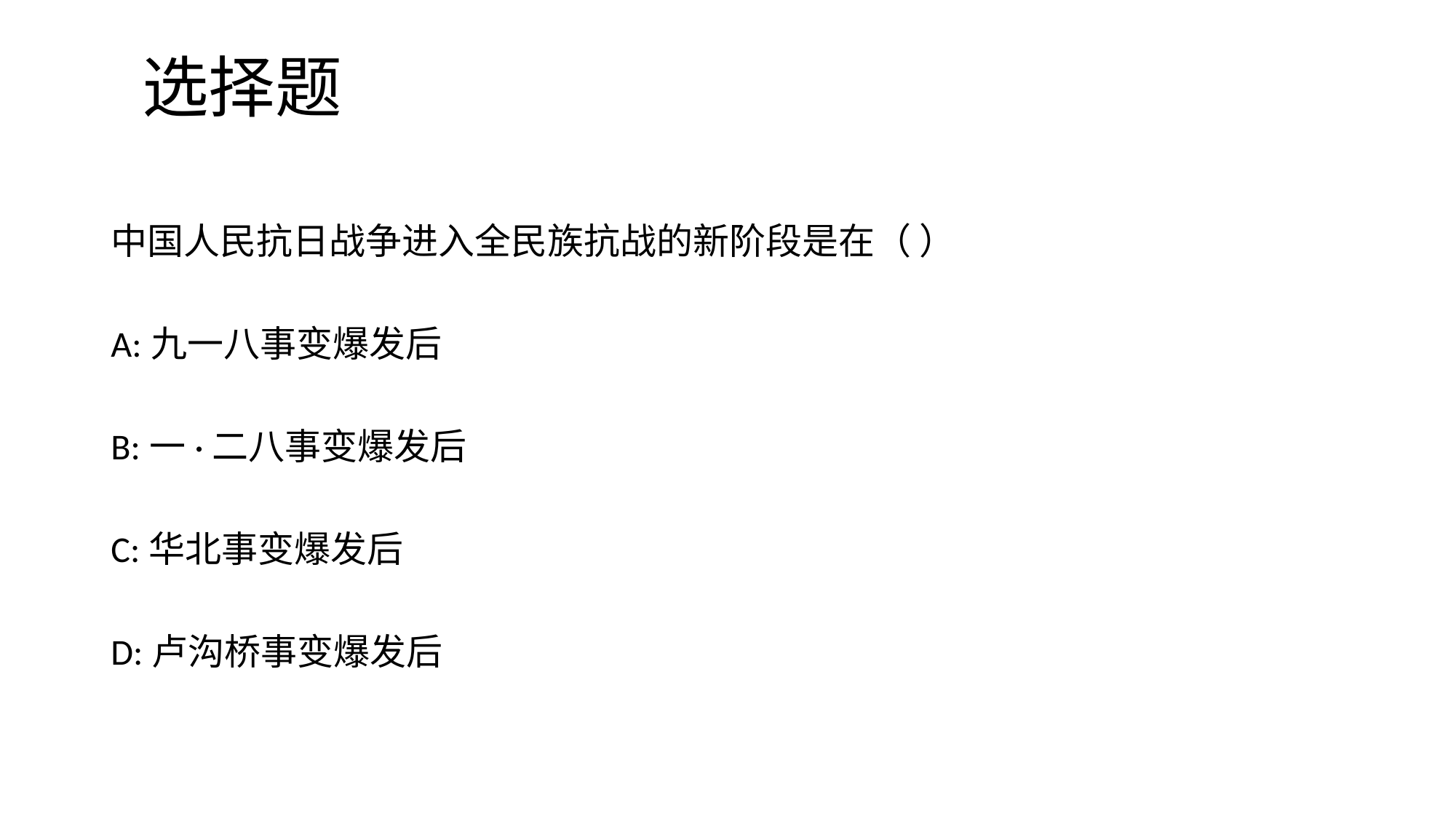

# 选择题
中国人民抗日战争进入全民族抗战的新阶段是在（ ）
A:九一八事变爆发后
B:一·二八事变爆发后
C:华北事变爆发后
D:卢沟桥事变爆发后